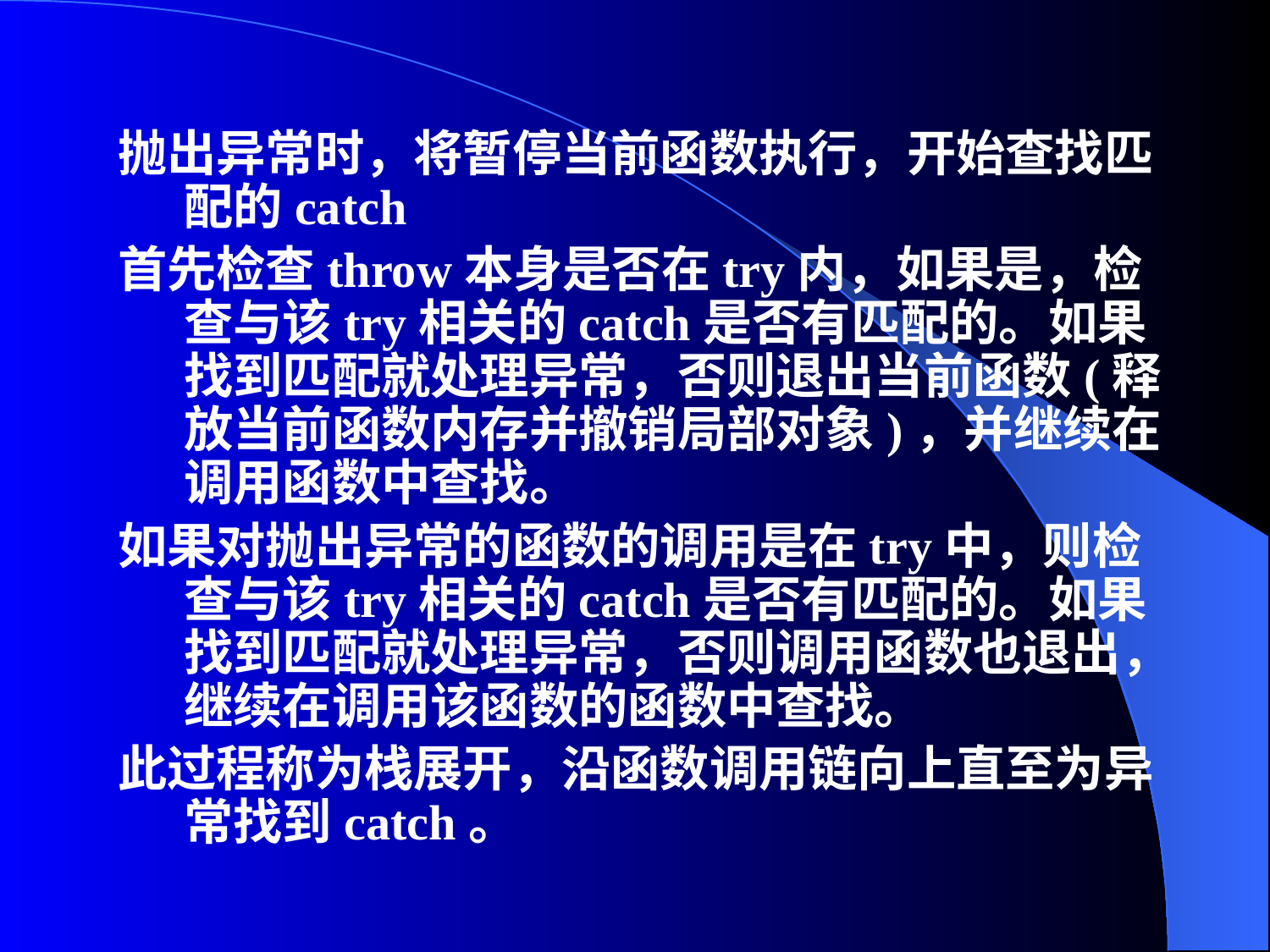

抛出异常时，将暂停当前函数执行，开始查找匹配的catch
首先检查throw本身是否在try内，如果是，检查与该try相关的catch是否有匹配的。如果找到匹配就处理异常，否则退出当前函数(释放当前函数内存并撤销局部对象)，并继续在调用函数中查找。
如果对抛出异常的函数的调用是在try中，则检查与该try相关的catch是否有匹配的。如果找到匹配就处理异常，否则调用函数也退出，继续在调用该函数的函数中查找。
此过程称为栈展开，沿函数调用链向上直至为异常找到catch。